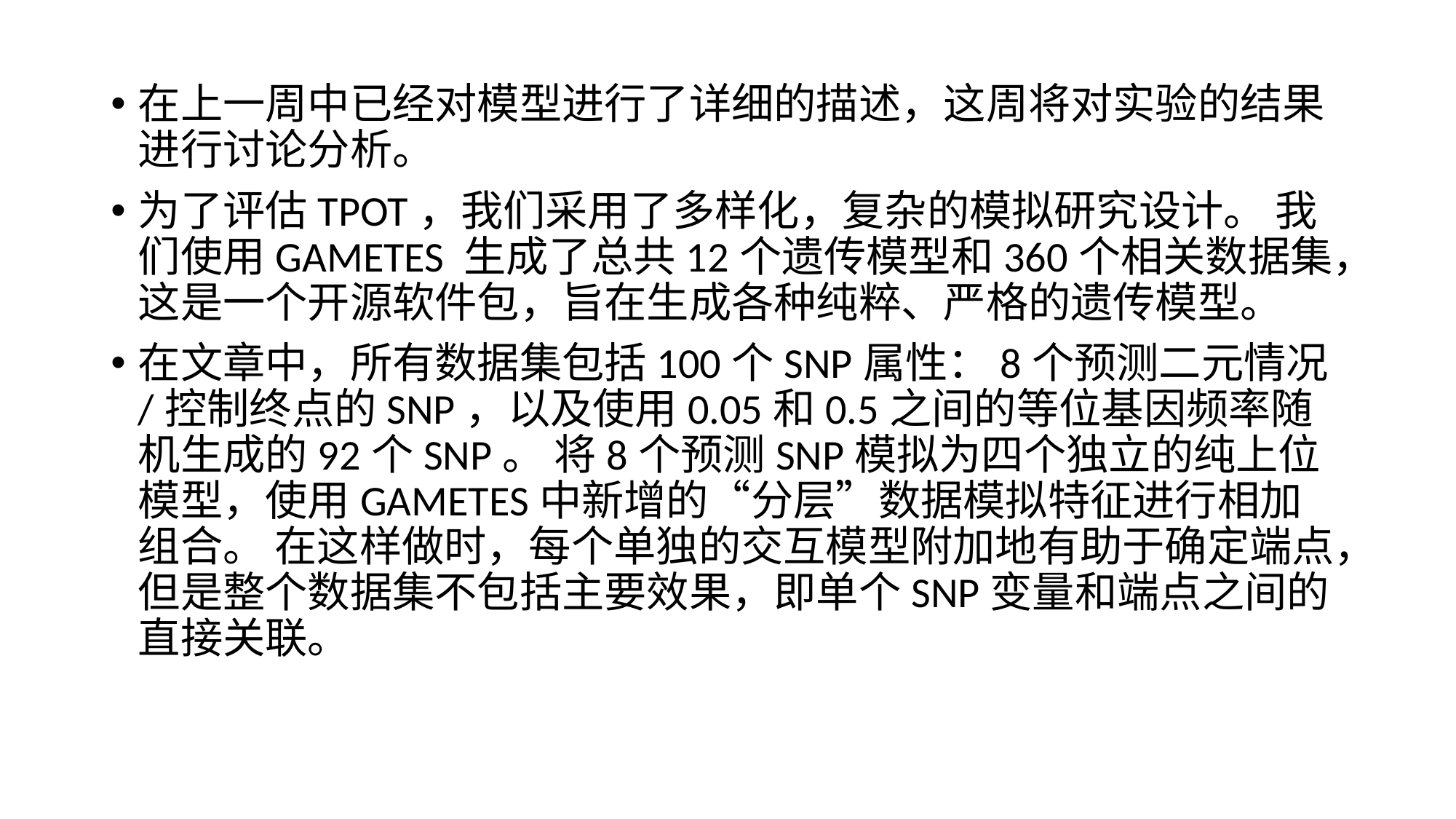

在上一周中已经对模型进行了详细的描述，这周将对实验的结果进行讨论分析。
为了评估TPOT，我们采用了多样化，复杂的模拟研究设计。 我们使用GAMETES 生成了总共12个遗传模型和360个相关数据集，这是一个开源软件包，旨在生成各种纯粹、严格的遗传模型。
在文章中，所有数据集包括100个SNP属性：8个预测二元情况/控制终点的SNP，以及使用0.05和0.5之间的等位基因频率随机生成的92个SNP。 将8个预测SNP模拟为四个独立的纯上位模型，使用GAMETES中新增的“分层”数据模拟特征进行相加组合。 在这样做时，每个单独的交互模型附加地有助于确定端点，但是整个数据集不包括主要效果，即单个SNP变量和端点之间的直接关联。